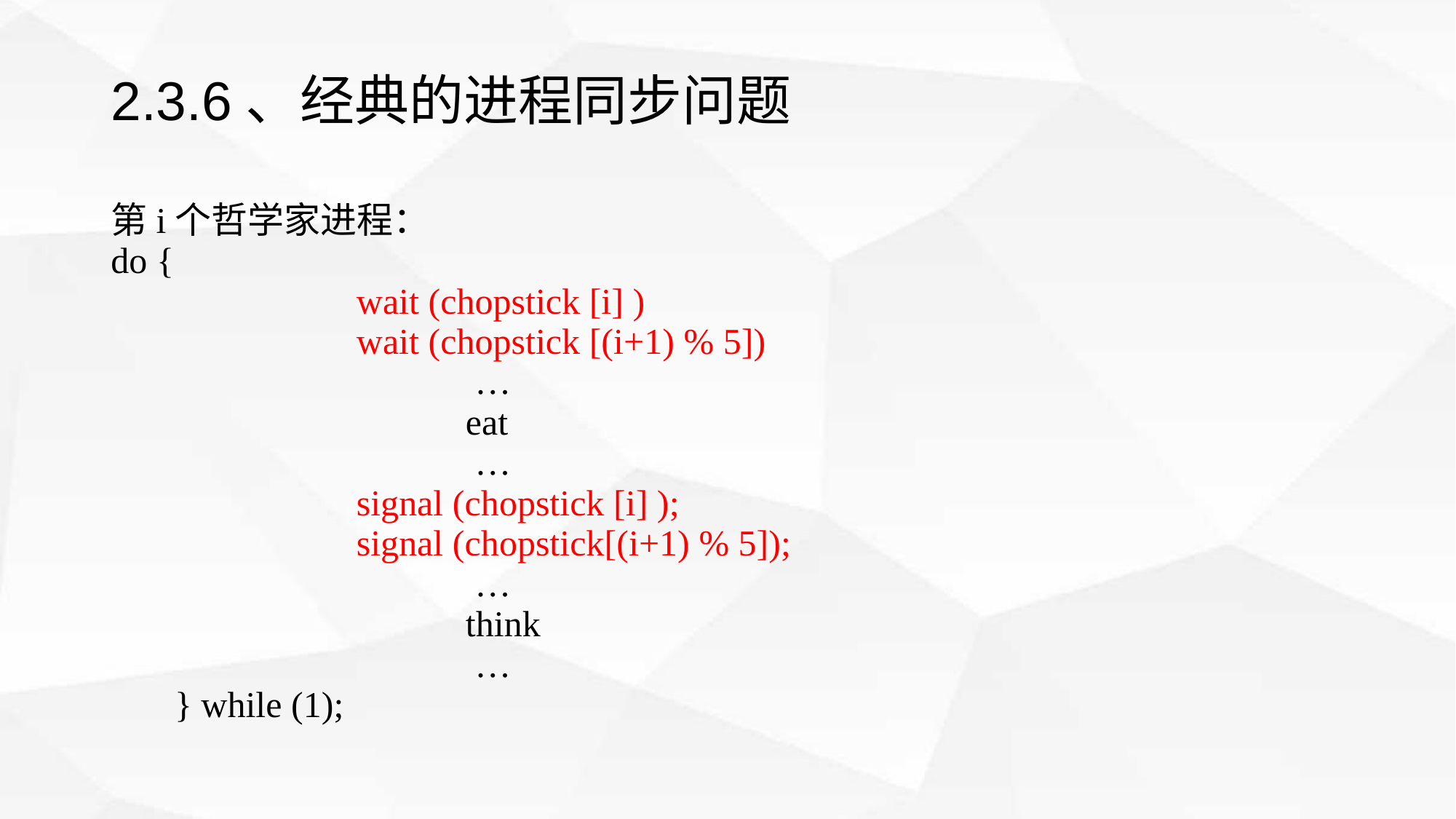

# 2.3.6、经典的进程同步问题
第i个哲学家进程：
do {
			wait (chopstick [i] )
			wait (chopstick [(i+1) % 5])
				 …
				eat
				 …
			signal (chopstick [i] );
			signal (chopstick[(i+1) % 5]);
				 …
				think
				 …
	    } while (1);